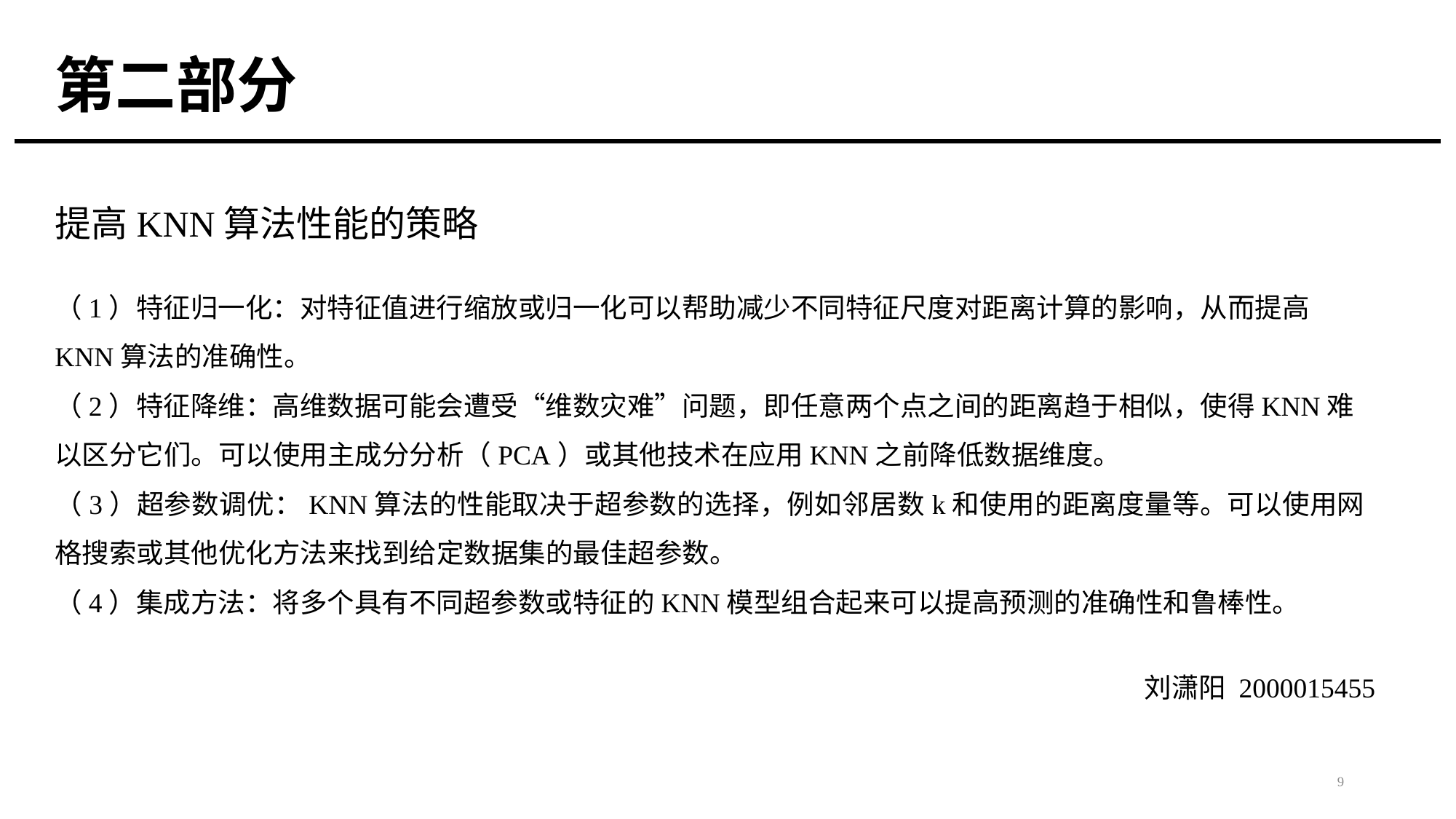

# 第二部分
提高KNN算法性能的策略
（1）特征归一化：对特征值进行缩放或归一化可以帮助减少不同特征尺度对距离计算的影响，从而提高KNN算法的准确性。
（2）特征降维：高维数据可能会遭受“维数灾难”问题，即任意两个点之间的距离趋于相似，使得KNN难以区分它们。可以使用主成分分析（PCA）或其他技术在应用KNN之前降低数据维度。
（3）超参数调优：KNN算法的性能取决于超参数的选择，例如邻居数k和使用的距离度量等。可以使用网格搜索或其他优化方法来找到给定数据集的最佳超参数。
（4）集成方法：将多个具有不同超参数或特征的KNN模型组合起来可以提高预测的准确性和鲁棒性。

刘潇阳 2000015455
9